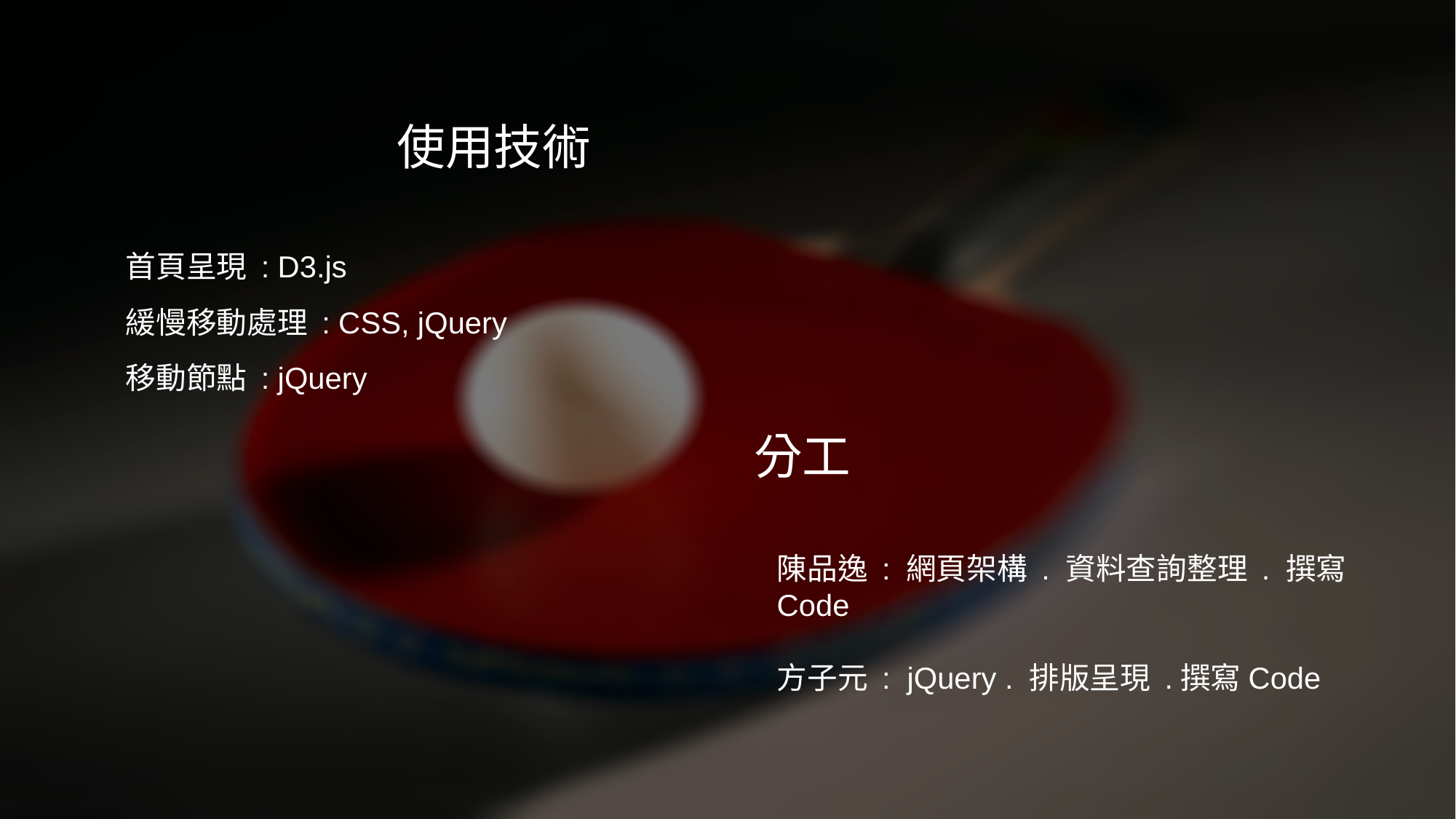

使用技術
首頁呈現 : D3.js

緩慢移動處理 : CSS, jQuery

移動節點 : jQuery
分工
陳品逸 : 網頁架構 . 資料查詢整理 . 撰寫Code

方子元 :  jQuery . 排版呈現 .撰寫Code